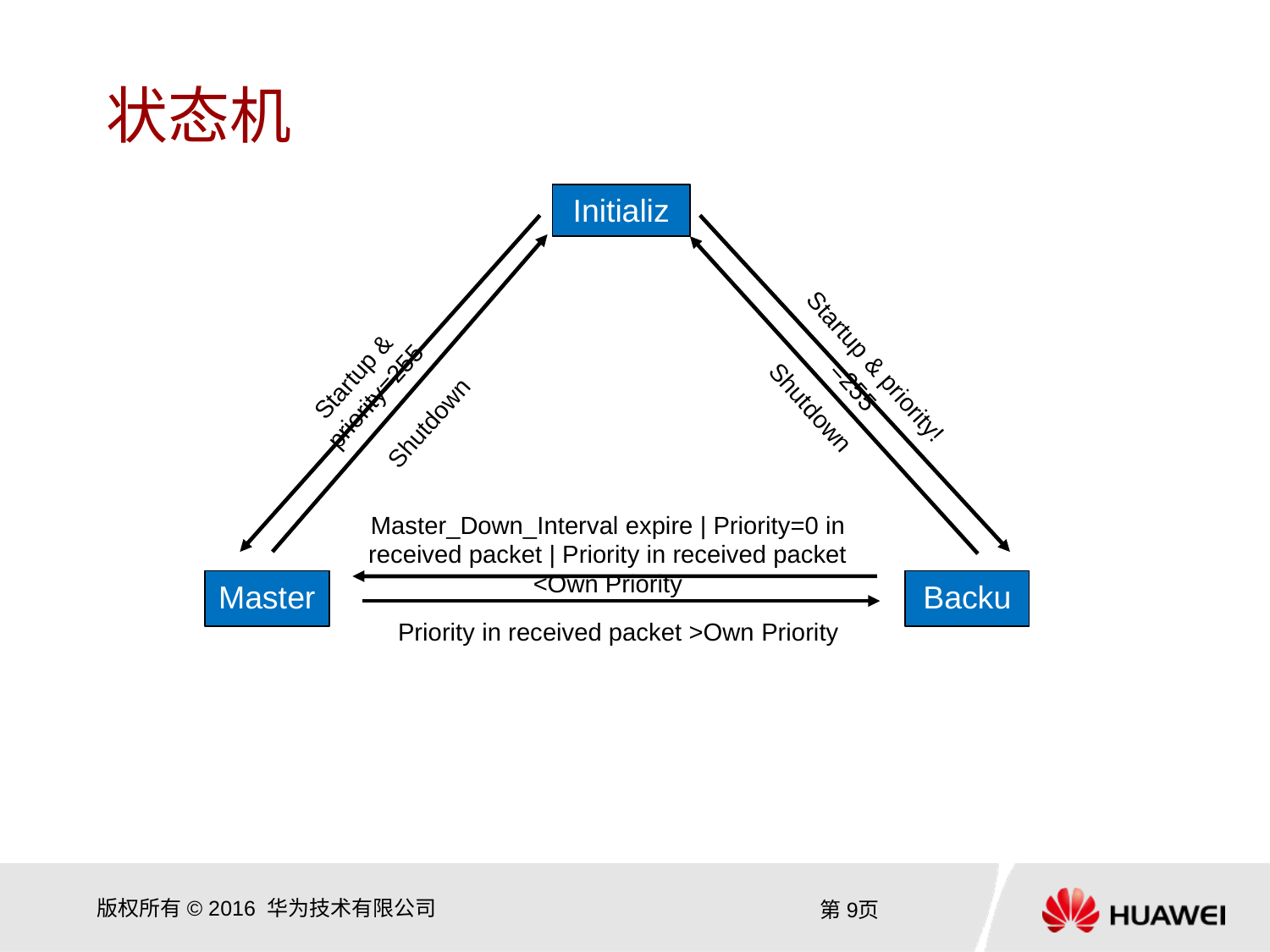

# 状态机
Initialize
Startup & priority!=255
Startup & priority=255
Shutdown
Shutdown
Master_Down_Interval expire | Priority=0 in received packet | Priority in received packet <Own Priority
Master
Backup
 Priority in received packet >Own Priority